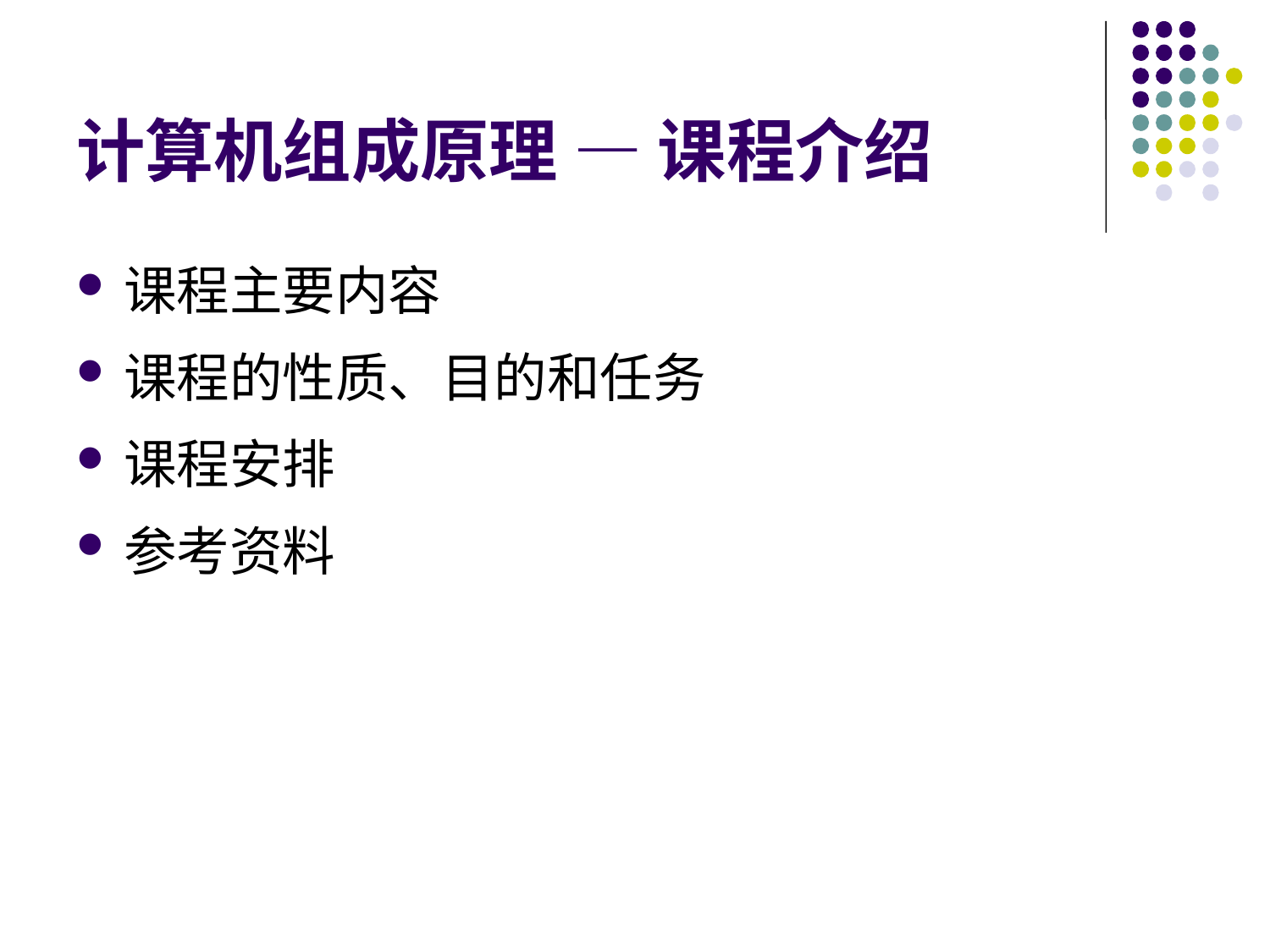

# 计算机组成原理 — 课程介绍
课程主要内容
课程的性质、目的和任务
课程安排
参考资料

1